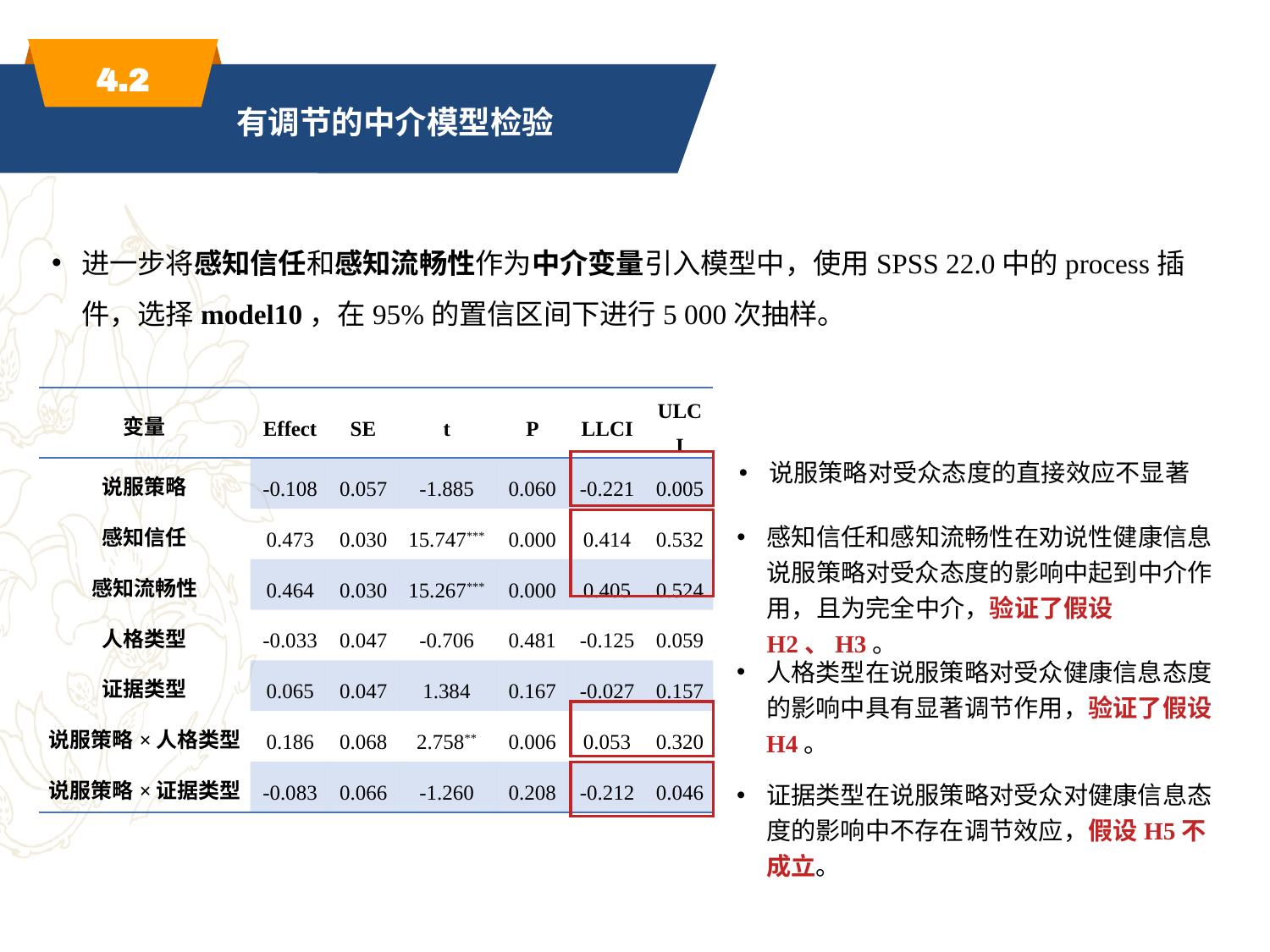

4.2
有调节的中介模型检验
进一步将感知信任和感知流畅性作为中介变量引入模型中，使用SPSS 22.0中的process插件，选择model10，在95%的置信区间下进行5 000次抽样。
| 变量 | Effect | SE | t | P | LLCI | ULCI |
| --- | --- | --- | --- | --- | --- | --- |
| 说服策略 | -0.108 | 0.057 | -1.885 | 0.060 | -0.221 | 0.005 |
| 感知信任 | 0.473 | 0.030 | 15.747\*\*\* | 0.000 | 0.414 | 0.532 |
| 感知流畅性 | 0.464 | 0.030 | 15.267\*\*\* | 0.000 | 0.405 | 0.524 |
| 人格类型 | -0.033 | 0.047 | -0.706 | 0.481 | -0.125 | 0.059 |
| 证据类型 | 0.065 | 0.047 | 1.384 | 0.167 | -0.027 | 0.157 |
| 说服策略×人格类型 | 0.186 | 0.068 | 2.758\*\* | 0.006 | 0.053 | 0.320 |
| 说服策略×证据类型 | -0.083 | 0.066 | -1.260 | 0.208 | -0.212 | 0.046 |

说服策略对受众态度的直接效应不显著

感知信任和感知流畅性在劝说性健康信息说服策略对受众态度的影响中起到中介作用，且为完全中介，验证了假设H2、H3。
人格类型在说服策略对受众健康信息态度的影响中具有显著调节作用，验证了假设H4。

证据类型在说服策略对受众对健康信息态度的影响中不存在调节效应，假设H5不成立。